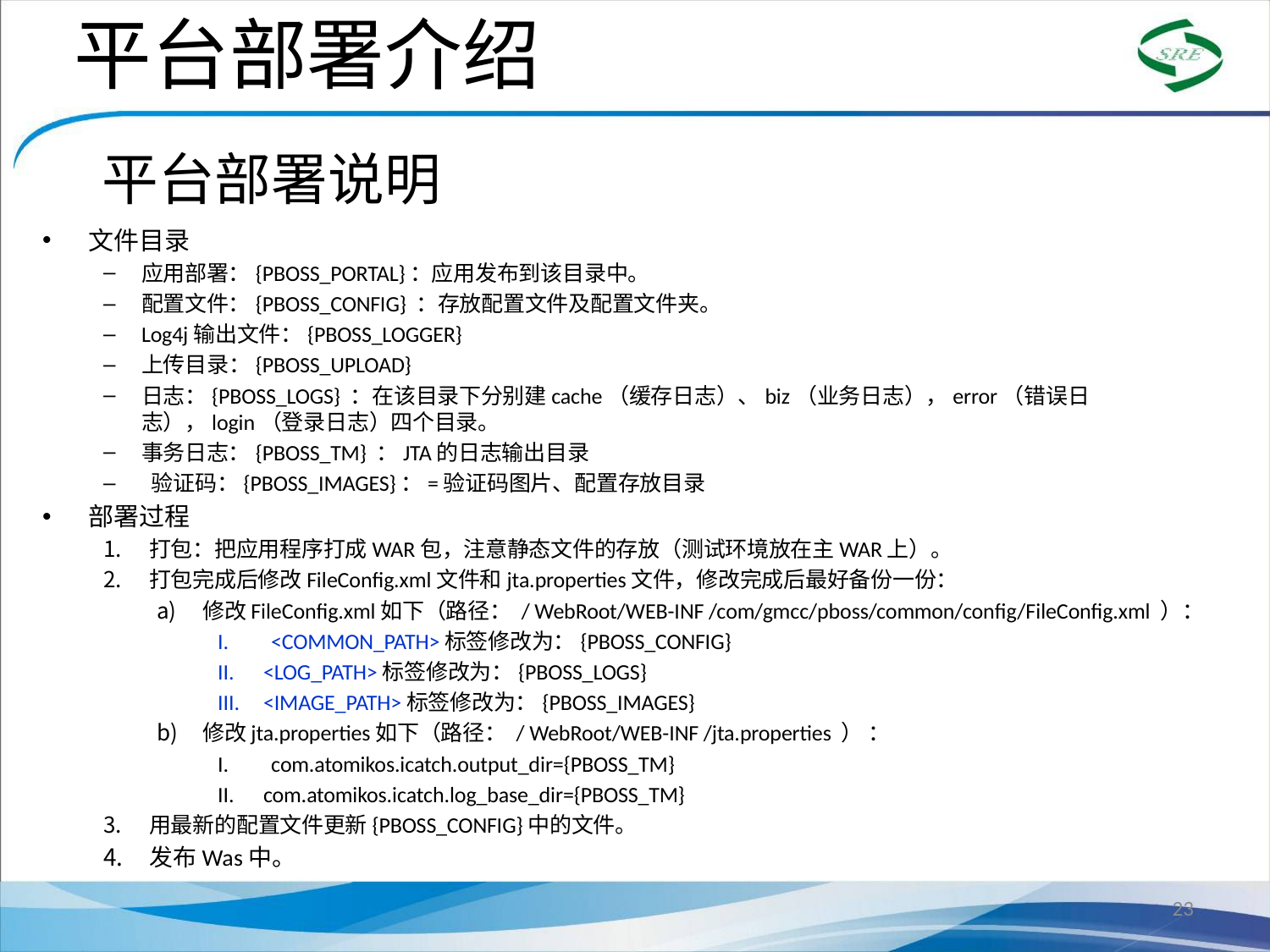

平台部署介绍
平台部署说明
文件目录
应用部署：{PBOSS_PORTAL}：应用发布到该目录中。
配置文件：{PBOSS_CONFIG} ：存放配置文件及配置文件夹。
Log4j输出文件：{PBOSS_LOGGER}
上传目录：{PBOSS_UPLOAD}
日志：{PBOSS_LOGS} ：在该目录下分别建cache（缓存日志）、biz（业务日志），error（错误日志），login（登录日志）四个目录。
事务日志：{PBOSS_TM} ：JTA的日志输出目录
 验证码：{PBOSS_IMAGES}：=验证码图片、配置存放目录
部署过程
打包：把应用程序打成WAR包，注意静态文件的存放（测试环境放在主WAR上）。
打包完成后修改FileConfig.xml文件和jta.properties文件，修改完成后最好备份一份：
修改FileConfig.xml如下（路径： / WebRoot/WEB-INF /com/gmcc/pboss/common/config/FileConfig.xml ）：
<COMMON_PATH>标签修改为：{PBOSS_CONFIG}
<LOG_PATH>标签修改为：{PBOSS_LOGS}
<IMAGE_PATH>标签修改为：{PBOSS_IMAGES}
修改jta.properties如下（路径： / WebRoot/WEB-INF /jta.properties ） ：
com.atomikos.icatch.output_dir={PBOSS_TM}
com.atomikos.icatch.log_base_dir={PBOSS_TM}
用最新的配置文件更新{PBOSS_CONFIG}中的文件。
发布Was中。

23